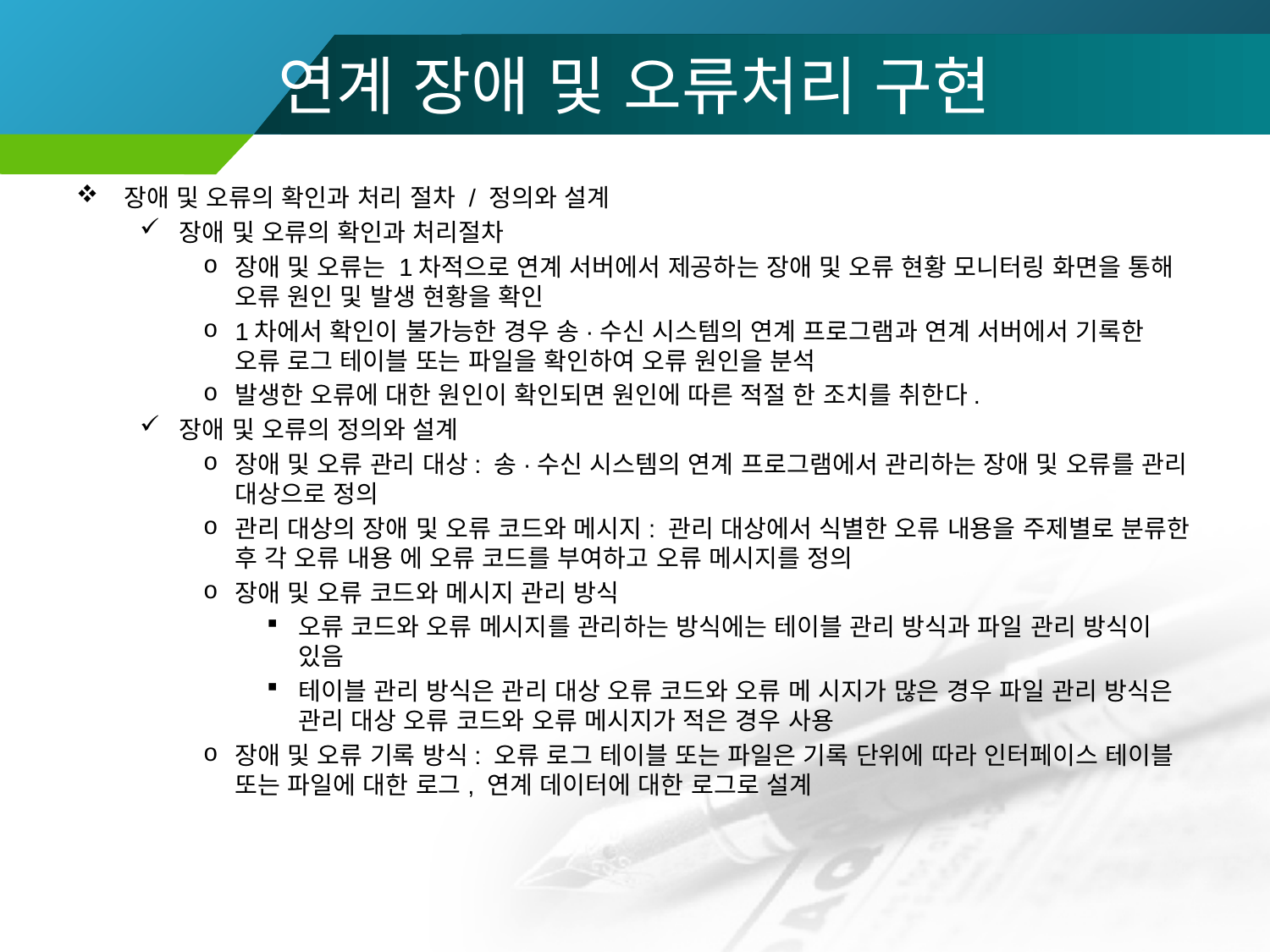

# 연계 장애 및 오류처리 구현
장애 및 오류의 확인과 처리 절차 / 정의와 설계
장애 및 오류의 확인과 처리절차
장애 및 오류는 1차적으로 연계 서버에서 제공하는 장애 및 오류 현황 모니터링 화면을 통해 오류 원인 및 발생 현황을 확인
1차에서 확인이 불가능한 경우 송·수신 시스템의 연계 프로그램과 연계 서버에서 기록한 오류 로그 테이블 또는 파일을 확인하여 오류 원인을 분석
발생한 오류에 대한 원인이 확인되면 원인에 따른 적절 한 조치를 취한다.
장애 및 오류의 정의와 설계
장애 및 오류 관리 대상: 송·수신 시스템의 연계 프로그램에서 관리하는 장애 및 오류를 관리 대상으로 정의
관리 대상의 장애 및 오류 코드와 메시지: 관리 대상에서 식별한 오류 내용을 주제별로 분류한 후 각 오류 내용 에 오류 코드를 부여하고 오류 메시지를 정의
장애 및 오류 코드와 메시지 관리 방식
오류 코드와 오류 메시지를 관리하는 방식에는 테이블 관리 방식과 파일 관리 방식이 있음
테이블 관리 방식은 관리 대상 오류 코드와 오류 메 시지가 많은 경우 파일 관리 방식은 관리 대상 오류 코드와 오류 메시지가 적은 경우 사용
장애 및 오류 기록 방식: 오류 로그 테이블 또는 파일은 기록 단위에 따라 인터페이스 테이블 또는 파일에 대한 로그, 연계 데이터에 대한 로그로 설계